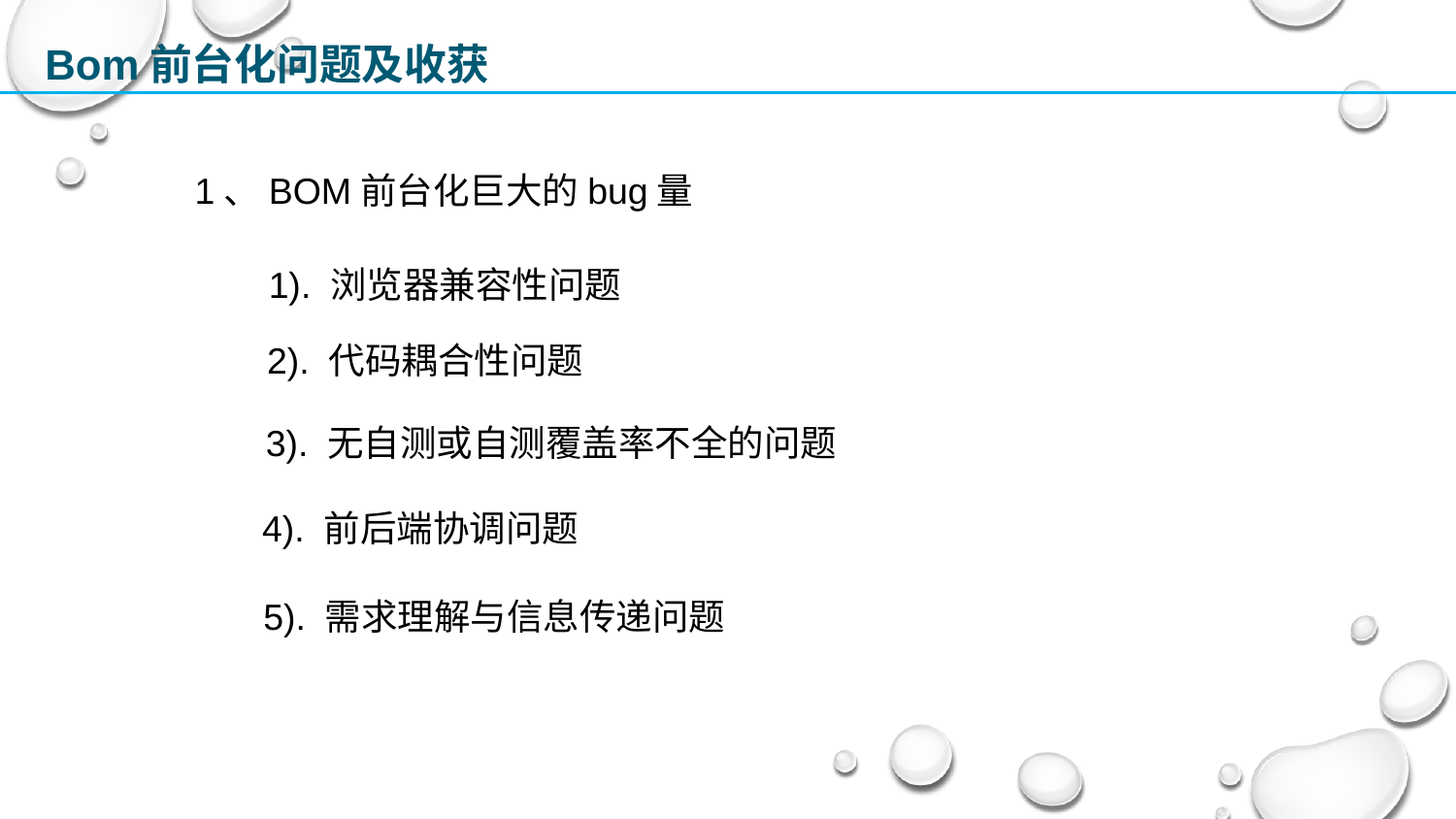

Bom前台化问题及收获
1、BOM前台化巨大的bug量
1). 浏览器兼容性问题
2). 代码耦合性问题
3). 无自测或自测覆盖率不全的问题
4). 前后端协调问题
5). 需求理解与信息传递问题